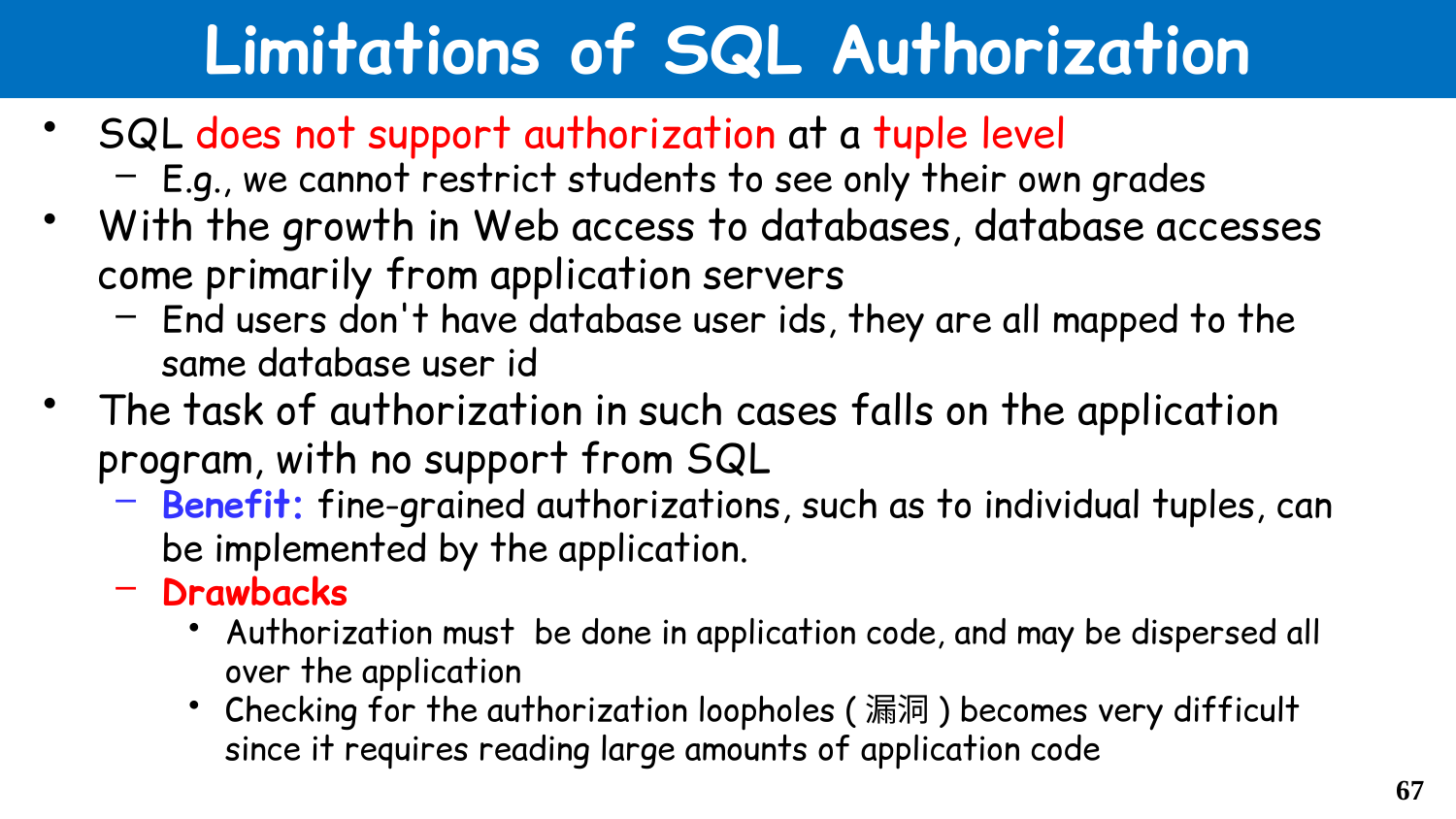

# Limitations of SQL Authorization
SQL does not support authorization at a tuple level
E.g., we cannot restrict students to see only their own grades
With the growth in Web access to databases, database accesses come primarily from application servers
End users don't have database user ids, they are all mapped to the same database user id
The task of authorization in such cases falls on the application program, with no support from SQL
Benefit: fine-grained authorizations, such as to individual tuples, can be implemented by the application.
Drawbacks
Authorization must  be done in application code, and may be dispersed all over the application
Checking for the authorization loopholes (漏洞) becomes very difficult since it requires reading large amounts of application code